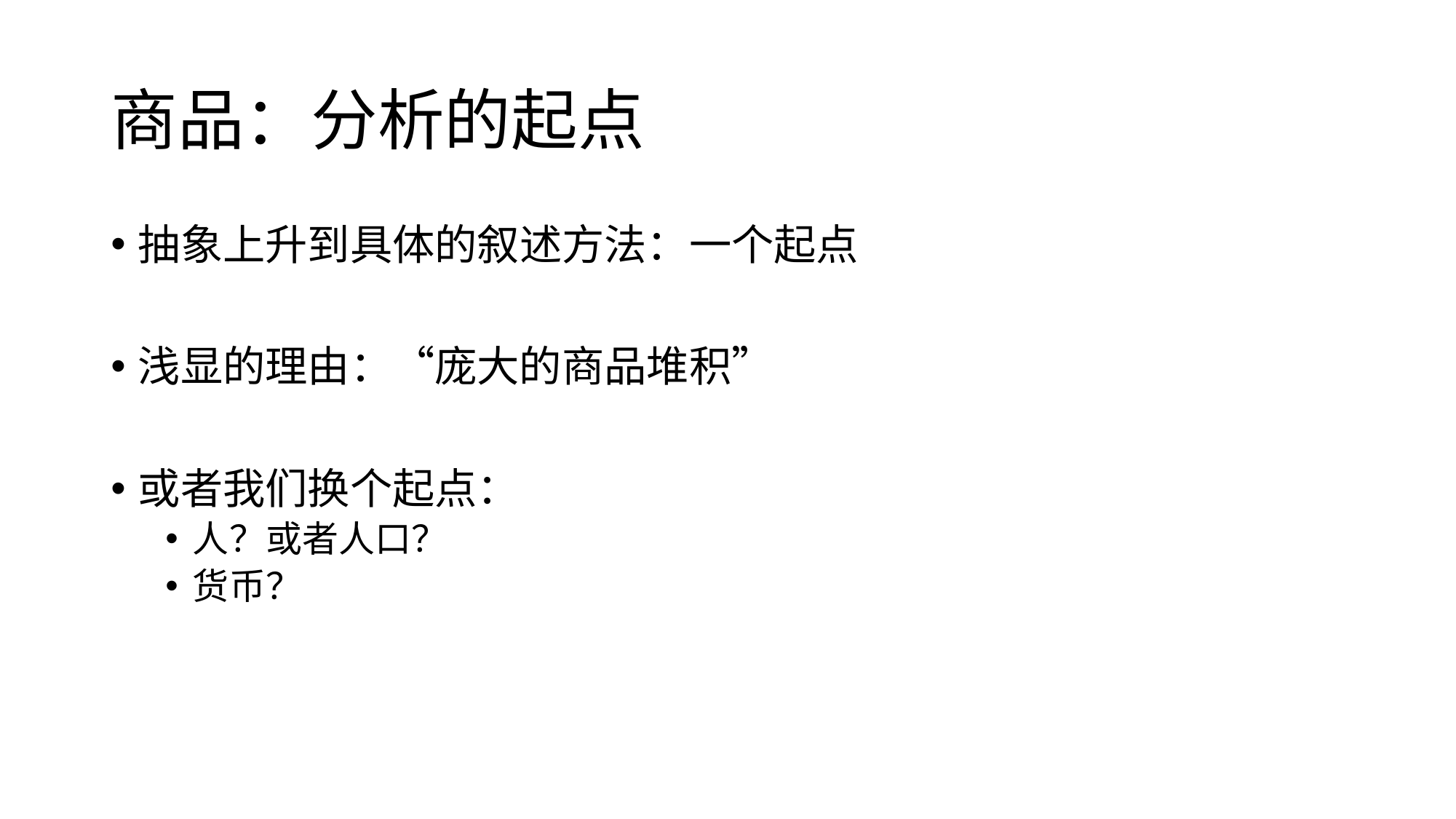

# 商品：分析的起点
抽象上升到具体的叙述方法：一个起点

浅显的理由：“庞大的商品堆积”

或者我们换个起点：
人？或者人口？
货币？